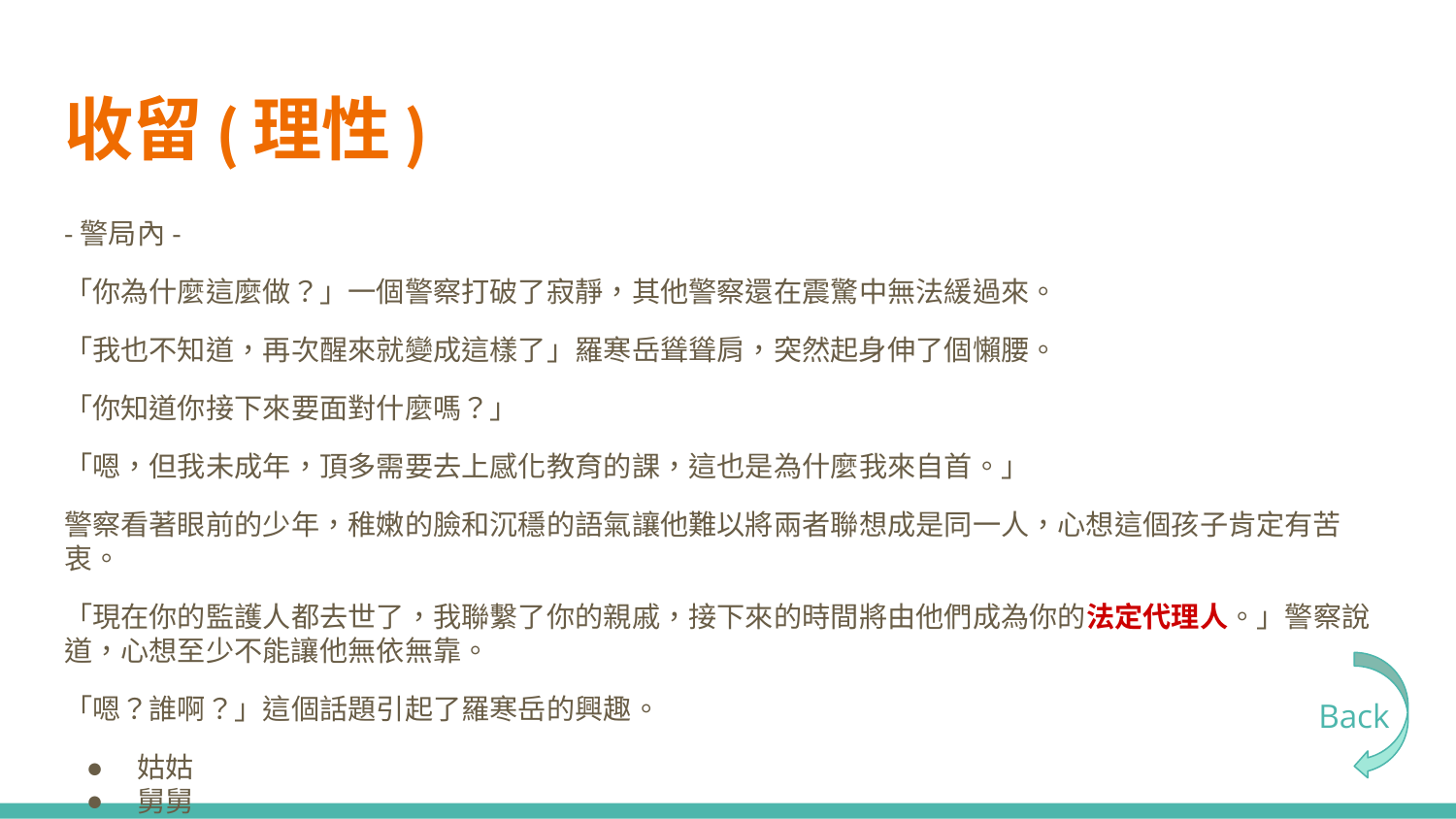

# 收留(理性)
-警局內-
「你為什麼這麼做？」一個警察打破了寂靜，其他警察還在震驚中無法緩過來。
「我也不知道，再次醒來就變成這樣了」羅寒岳聳聳肩，突然起身伸了個懶腰。
「你知道你接下來要面對什麼嗎？」
「嗯，但我未成年，頂多需要去上感化教育的課，這也是為什麼我來自首。」
警察看著眼前的少年，稚嫩的臉和沉穩的語氣讓他難以將兩者聯想成是同一人，心想這個孩子肯定有苦衷。
「現在你的監護人都去世了，我聯繫了你的親戚，接下來的時間將由他們成為你的法定代理人。」警察說道，心想至少不能讓他無依無靠。
「嗯？誰啊？」這個話題引起了羅寒岳的興趣。
姑姑
舅舅

Back